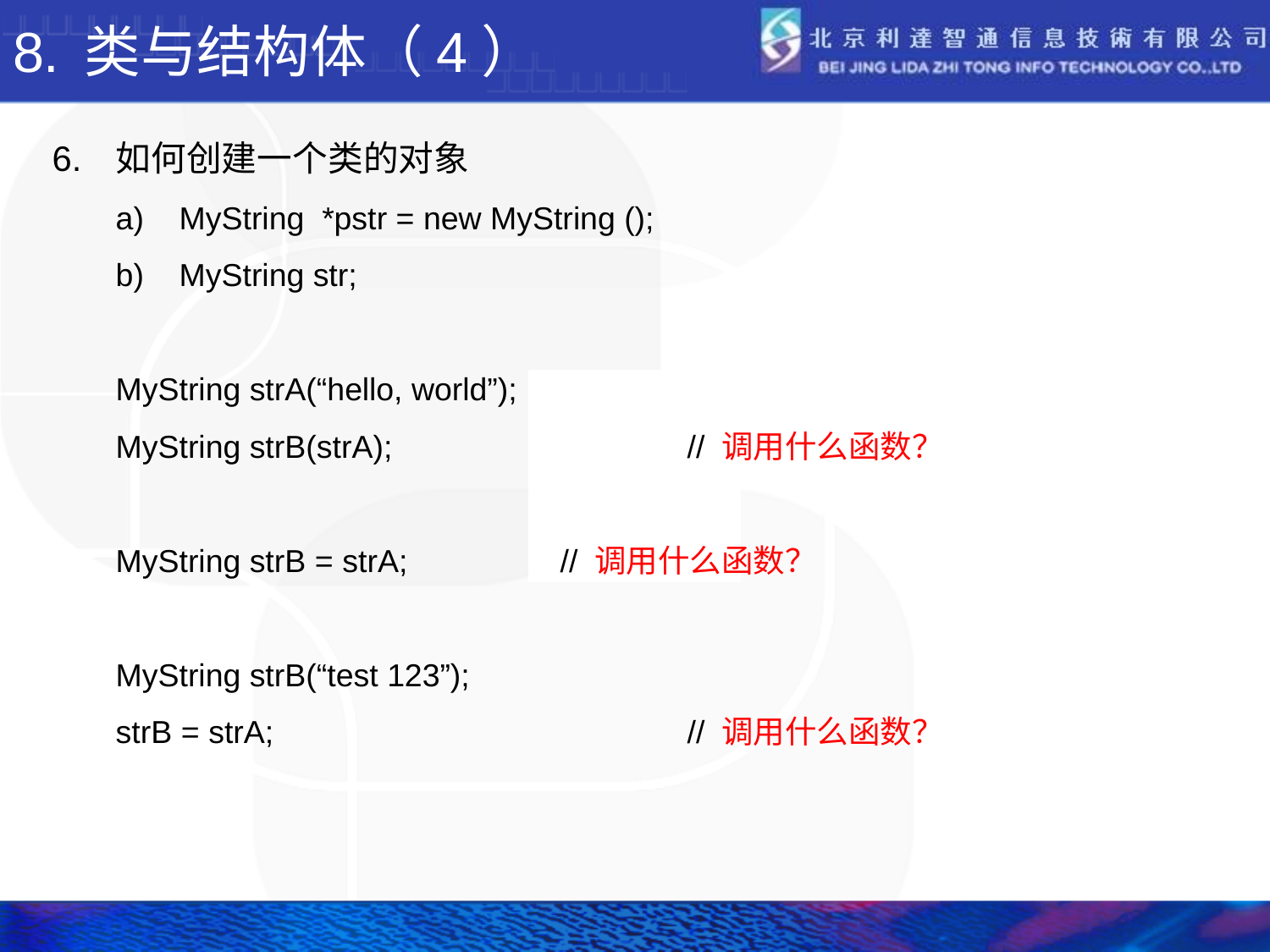

# 类与结构体（4）
如何创建一个类的对象
MyString  *pstr = new MyString ();
MyString str;
MyString strA(“hello, world”);
MyString strB(strA);			// 调用什么函数？

MyString strB = strA;		// 调用什么函数？

MyString strB(“test 123”);
strB = strA;				// 调用什么函数？